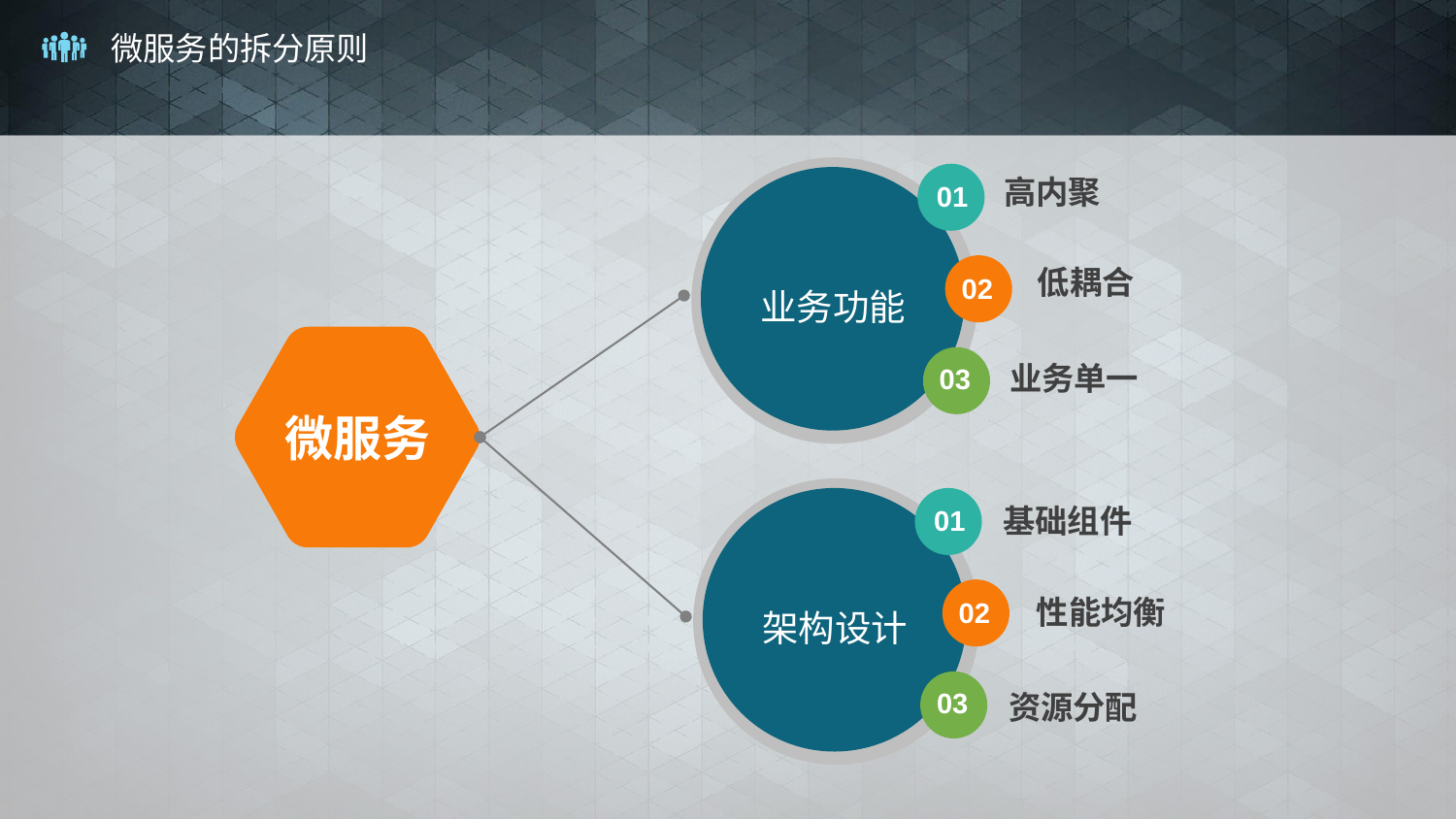

# 微服务的拆分原则

01

高内聚

02
低耦合
业务功能

03
业务单一
微服务

01
基础组件

02
架构设计
性能均衡

03
资源分配